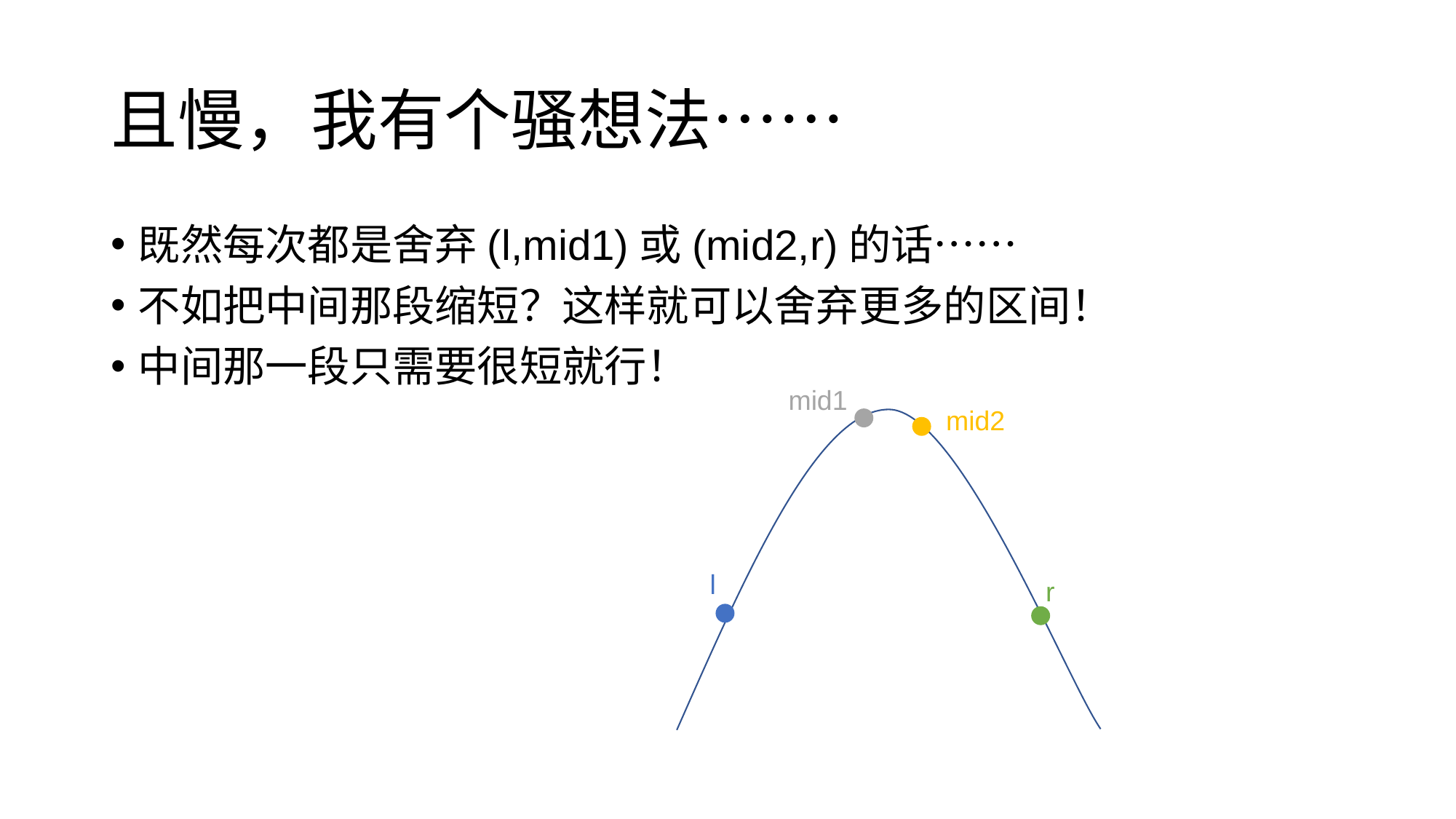

# 且慢，我有个骚想法……
既然每次都是舍弃(l,mid1)或(mid2,r)的话……
不如把中间那段缩短？这样就可以舍弃更多的区间！
中间那一段只需要很短就行！

mid1
mid2

l
r